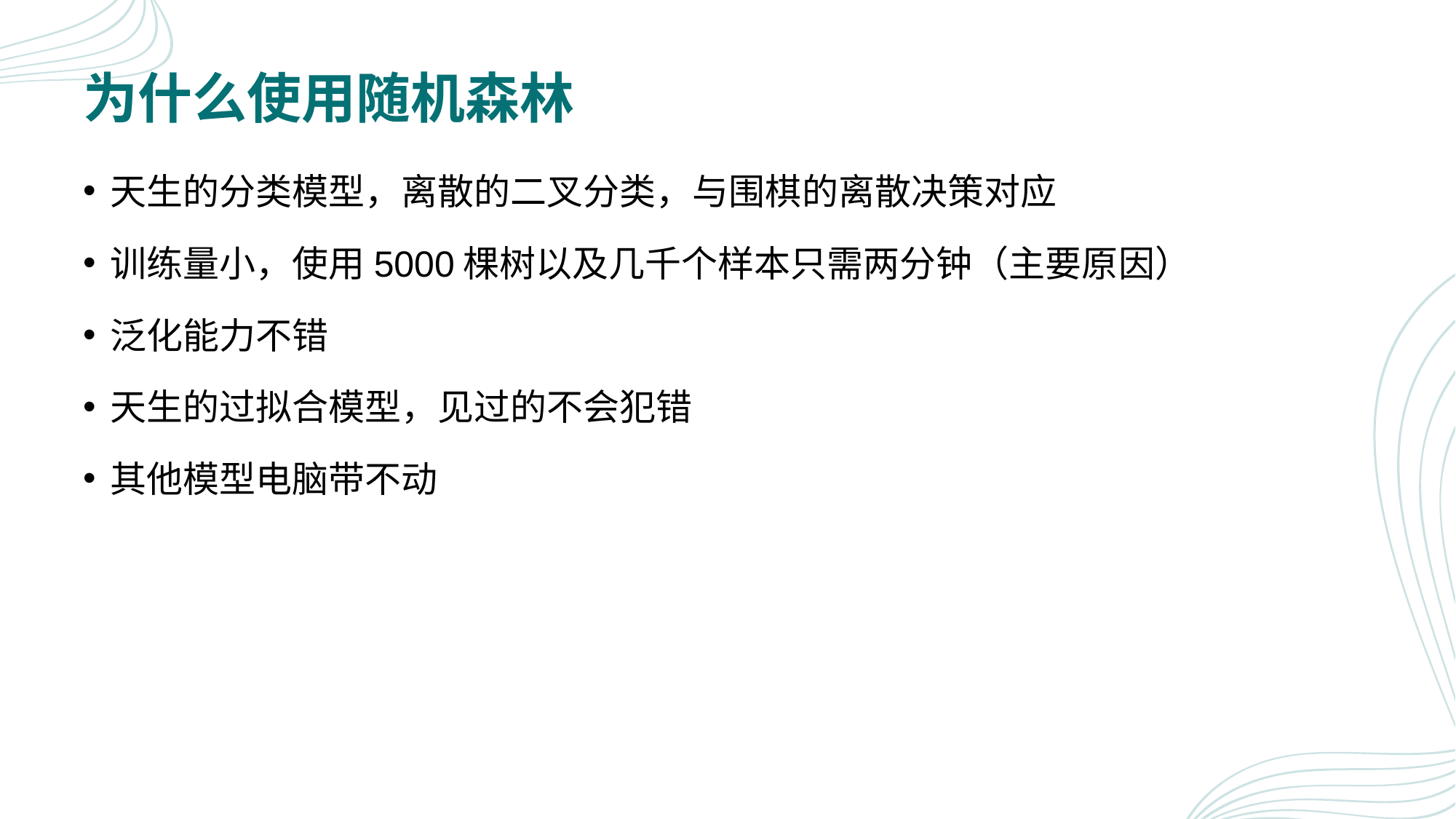

# 为什么使用随机森林
天生的分类模型，离散的二叉分类，与围棋的离散决策对应
训练量小，使用5000棵树以及几千个样本只需两分钟（主要原因）
泛化能力不错
天生的过拟合模型，见过的不会犯错
其他模型电脑带不动